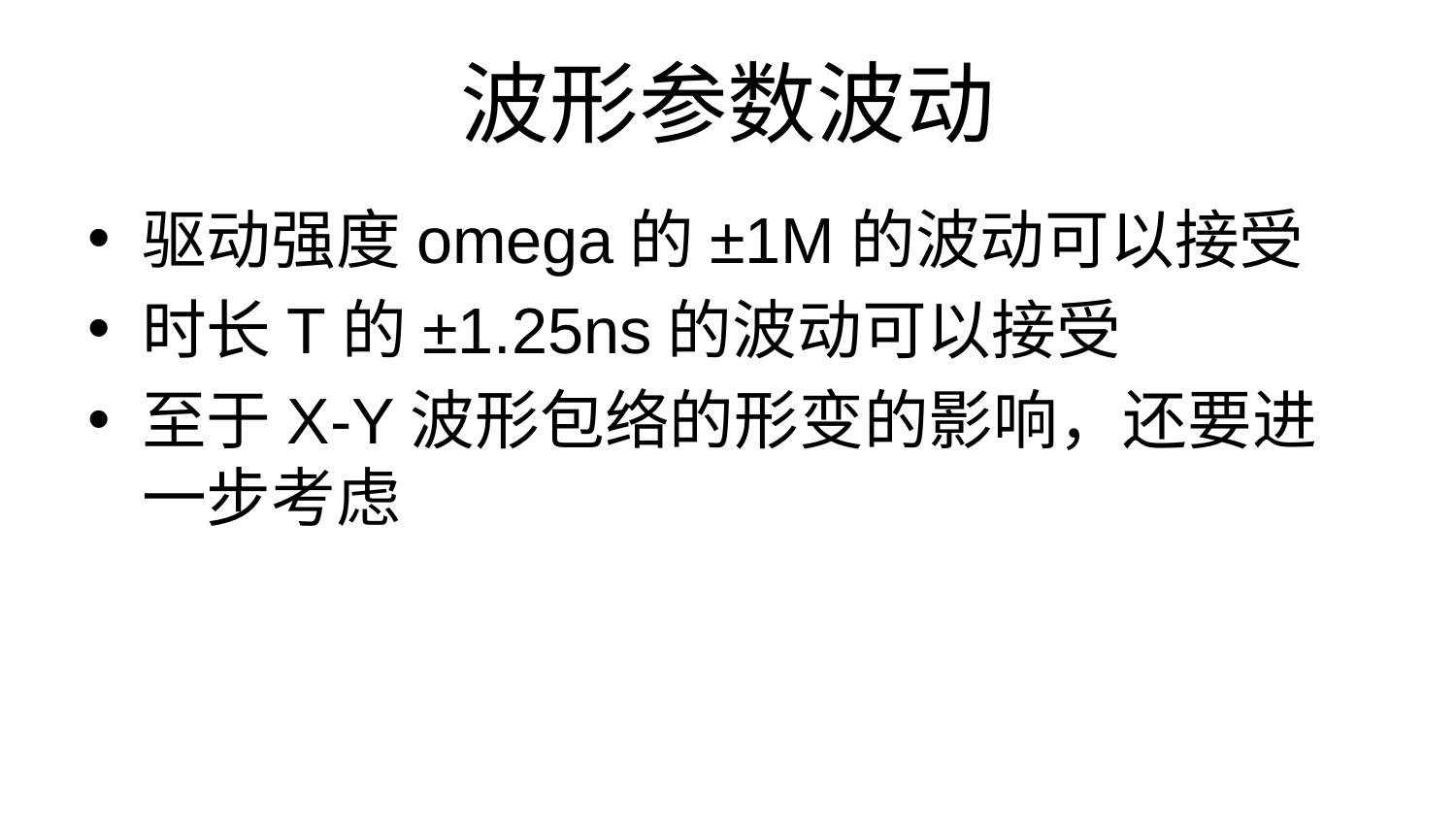

# 波形参数波动
驱动强度omega的±1M的波动可以接受
时长T的±1.25ns的波动可以接受
至于X-Y波形包络的形变的影响，还要进一步考虑